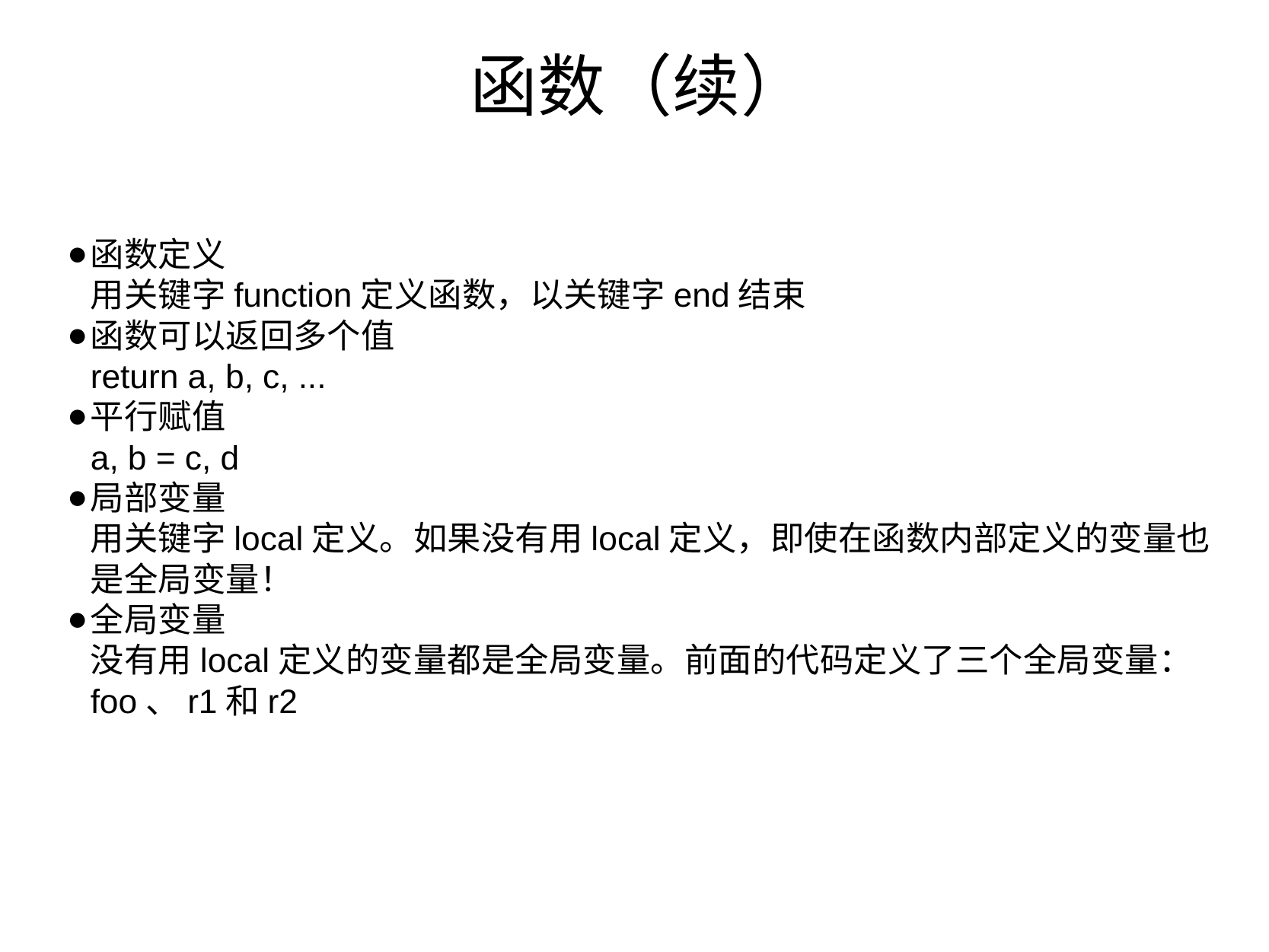

# 函数（续）
函数定义
用关键字function定义函数，以关键字end结束
函数可以返回多个值
return a, b, c, ...
平行赋值
a, b = c, d
局部变量
用关键字local定义。如果没有用local定义，即使在函数内部定义的变量也是全局变量！
全局变量
没有用local定义的变量都是全局变量。前面的代码定义了三个全局变量：foo、r1和r2